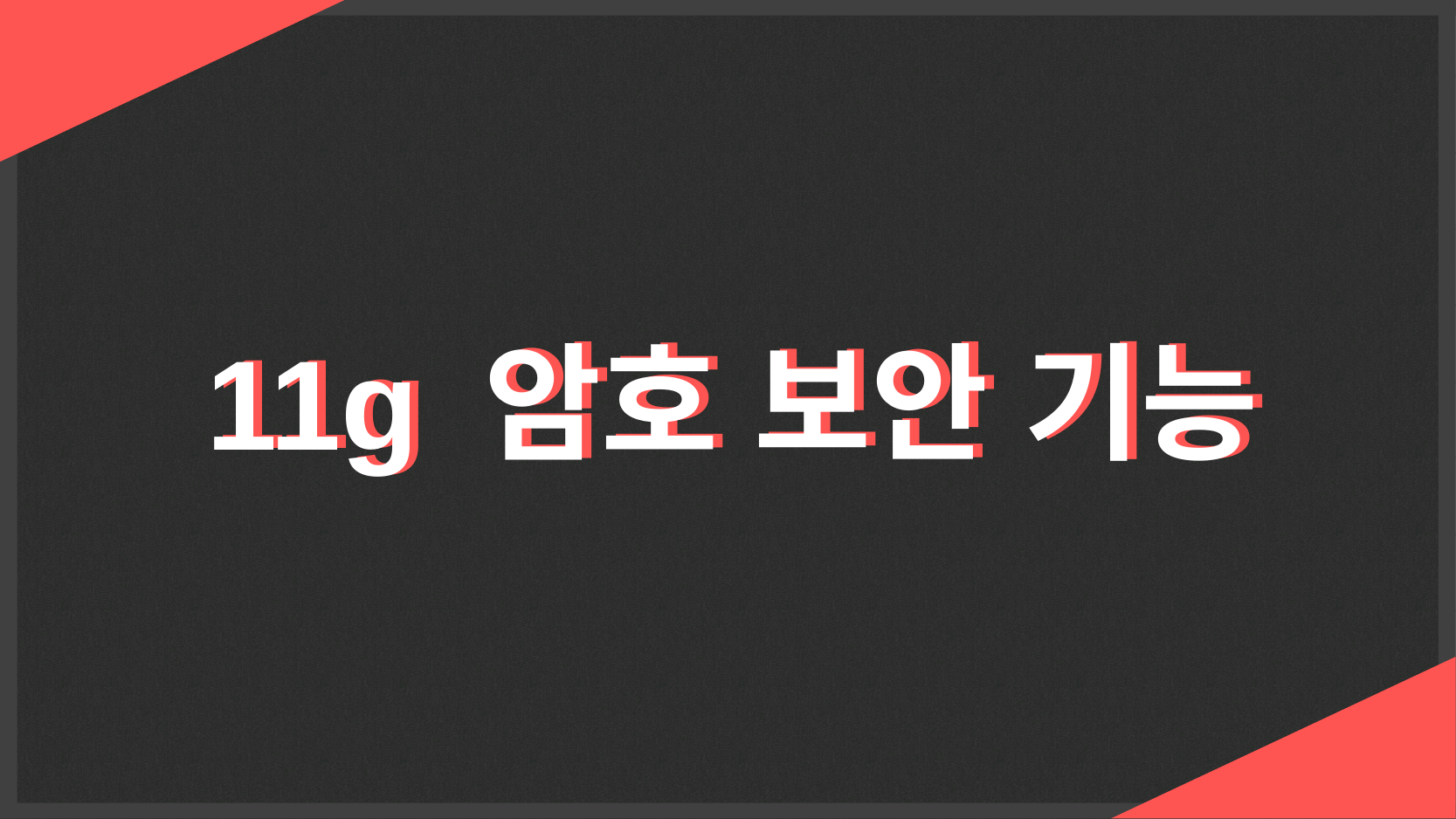

11g 암호 보안 기능
11g 암호 보안 기능